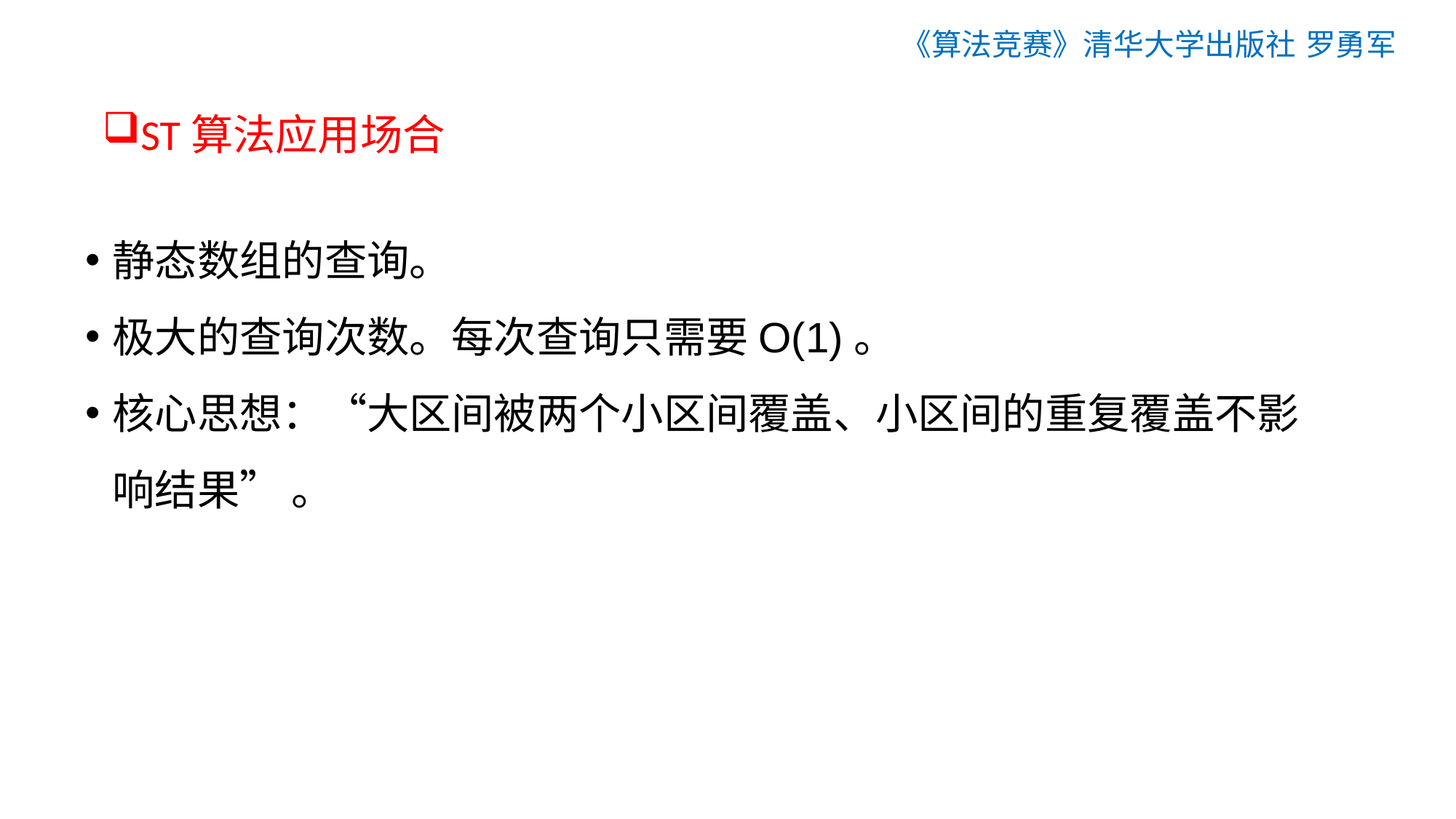

《算法竞赛》清华大学出版社 罗勇军
# ST算法应用场合
静态数组的查询。
极大的查询次数。每次查询只需要O(1)。
核心思想：“大区间被两个小区间覆盖、小区间的重复覆盖不影响结果” 。